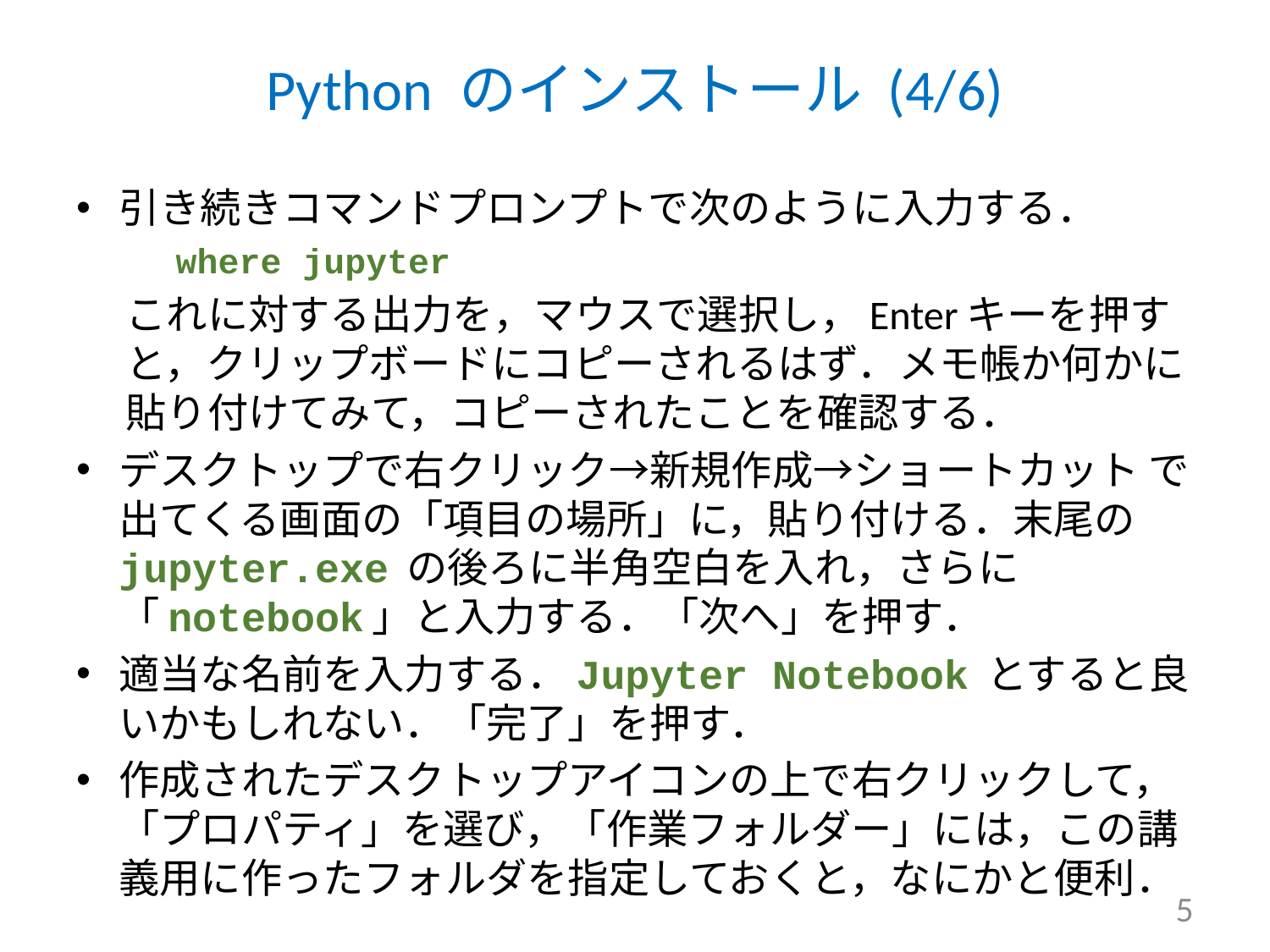

# Python のインストール (4/6)
引き続きコマンドプロンプトで次のように入力する．
where jupyter
これに対する出力を，マウスで選択し，Enterキーを押すと，クリップボードにコピーされるはず．メモ帳か何かに貼り付けてみて，コピーされたことを確認する．
デスクトップで右クリック→新規作成→ショートカット で出てくる画面の「項目の場所」に，貼り付ける．末尾の jupyter.exe の後ろに半角空白を入れ，さらに「notebook」と入力する．「次へ」を押す．
適当な名前を入力する．Jupyter Notebook とすると良いかもしれない．「完了」を押す．
作成されたデスクトップアイコンの上で右クリックして，「プロパティ」を選び，「作業フォルダー」には，この講義用に作ったフォルダを指定しておくと，なにかと便利．
5